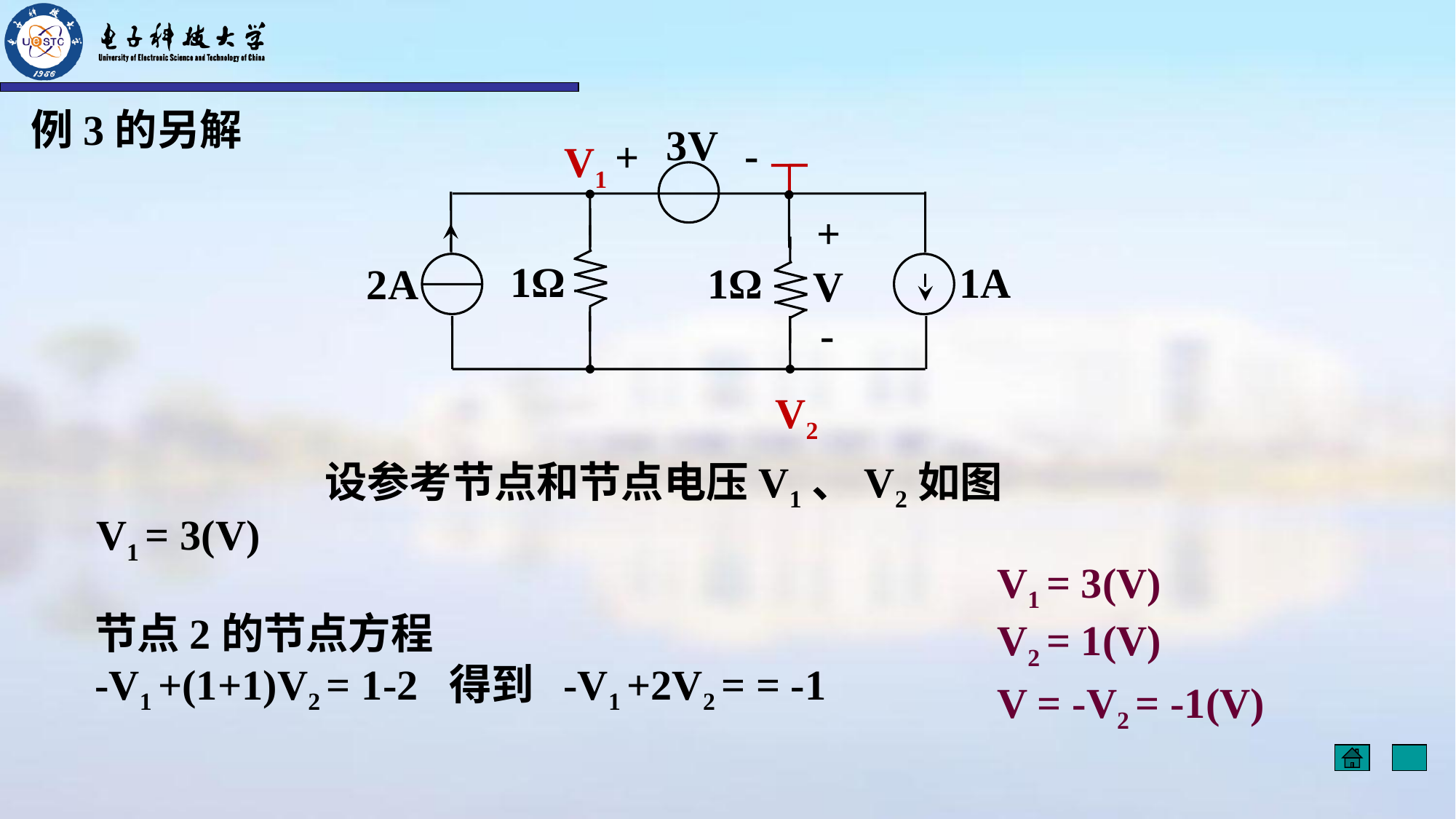

例3的另解
3V
-
+

+

1Ω
1A
1Ω
2A
V
-

V1

V2
设参考节点和节点电压V1、V2如图
V1 = 3(V)
V1 = 3(V)
V2 = 1(V)
节点2的节点方程
-V1 +(1+1)V2 = 1-2  得到  -V1 +2V2 = = -1
V = -V2 = -1(V)